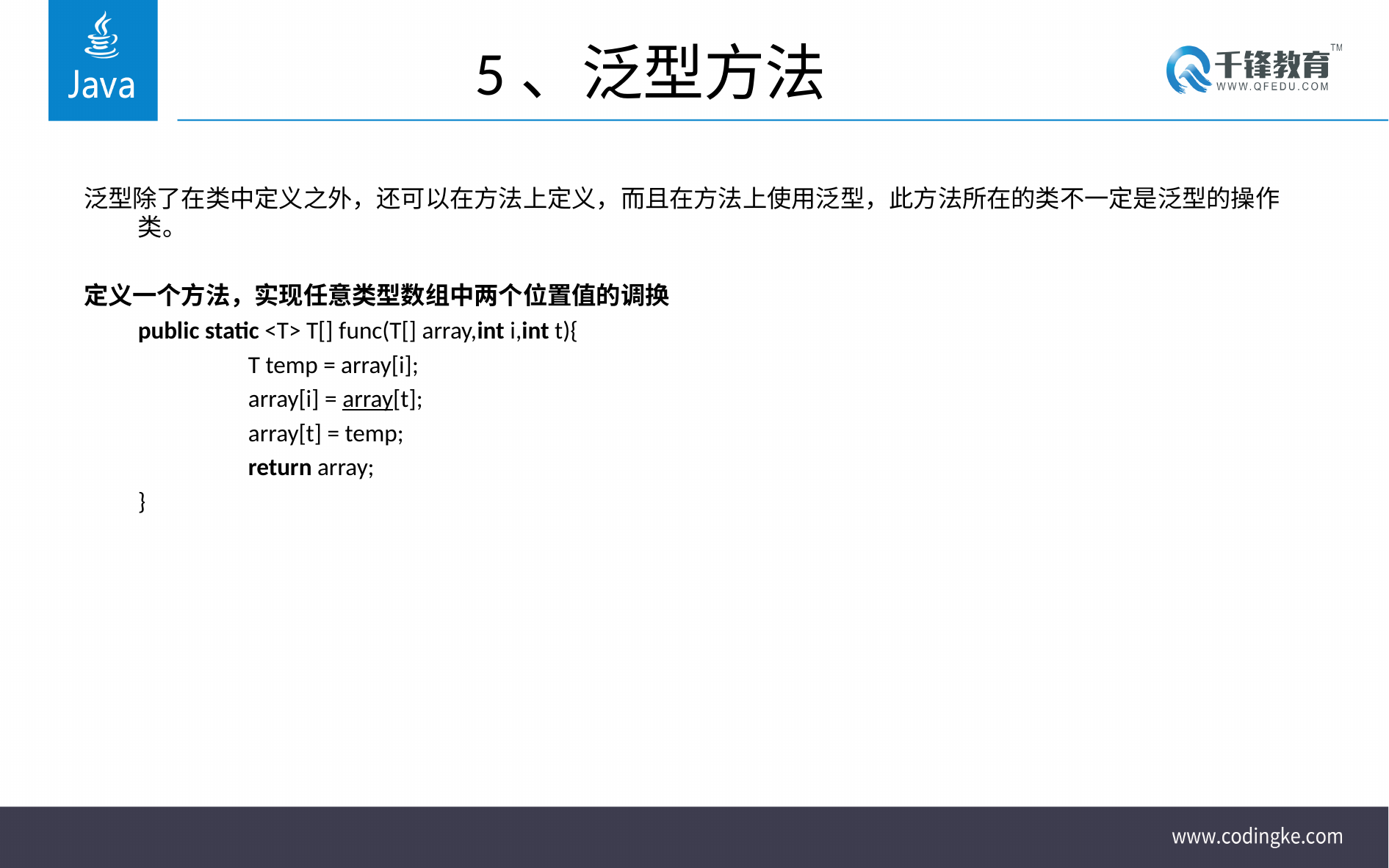

# 5、泛型方法
泛型除了在类中定义之外，还可以在方法上定义，而且在方法上使用泛型，此方法所在的类不一定是泛型的操作类。

定义一个方法，实现任意类型数组中两个位置值的调换
	public static <T> T[] func(T[] array,int i,int t){
		T temp = array[i];
		array[i] = array[t];
		array[t] = temp;
		return array;
	}